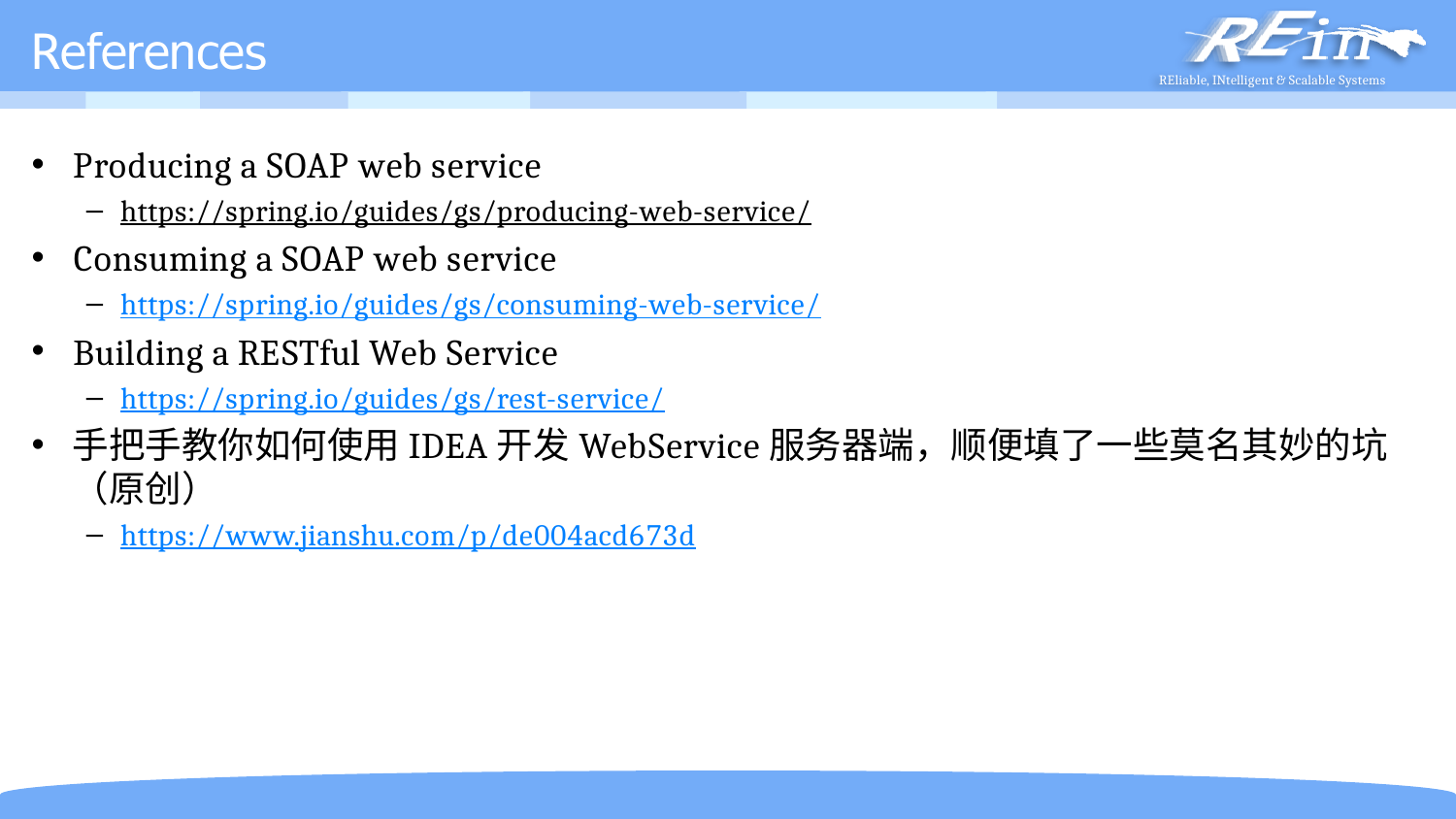

# References
Producing a SOAP web service
https://spring.io/guides/gs/producing-web-service/
Consuming a SOAP web service
https://spring.io/guides/gs/consuming-web-service/
Building a RESTful Web Service
https://spring.io/guides/gs/rest-service/
手把手教你如何使用IDEA开发WebService服务器端，顺便填了一些莫名其妙的坑（原创）
https://www.jianshu.com/p/de004acd673d

67